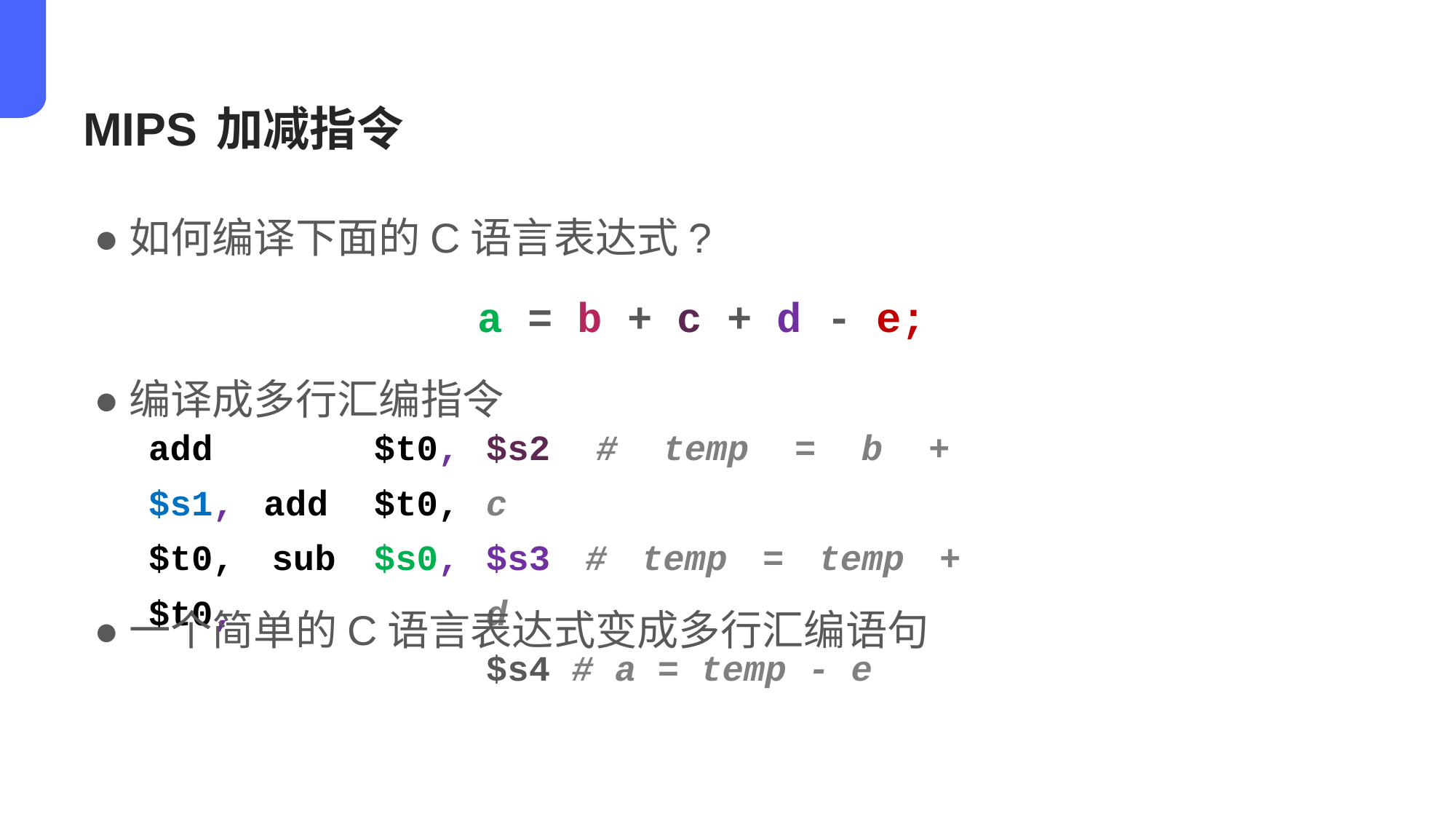

MIPS加减指令

●如何编译下面的C语言表达式?

a = b + c + d - e;

●编译成多行汇编指令
add $t0, $s1, add $t0, $t0, sub $s0, $t0,
$s2 # temp = b + c
$s3 # temp = temp + d
$s4 # a = temp - e
●一个简单的C语言表达式变成多行汇编语句